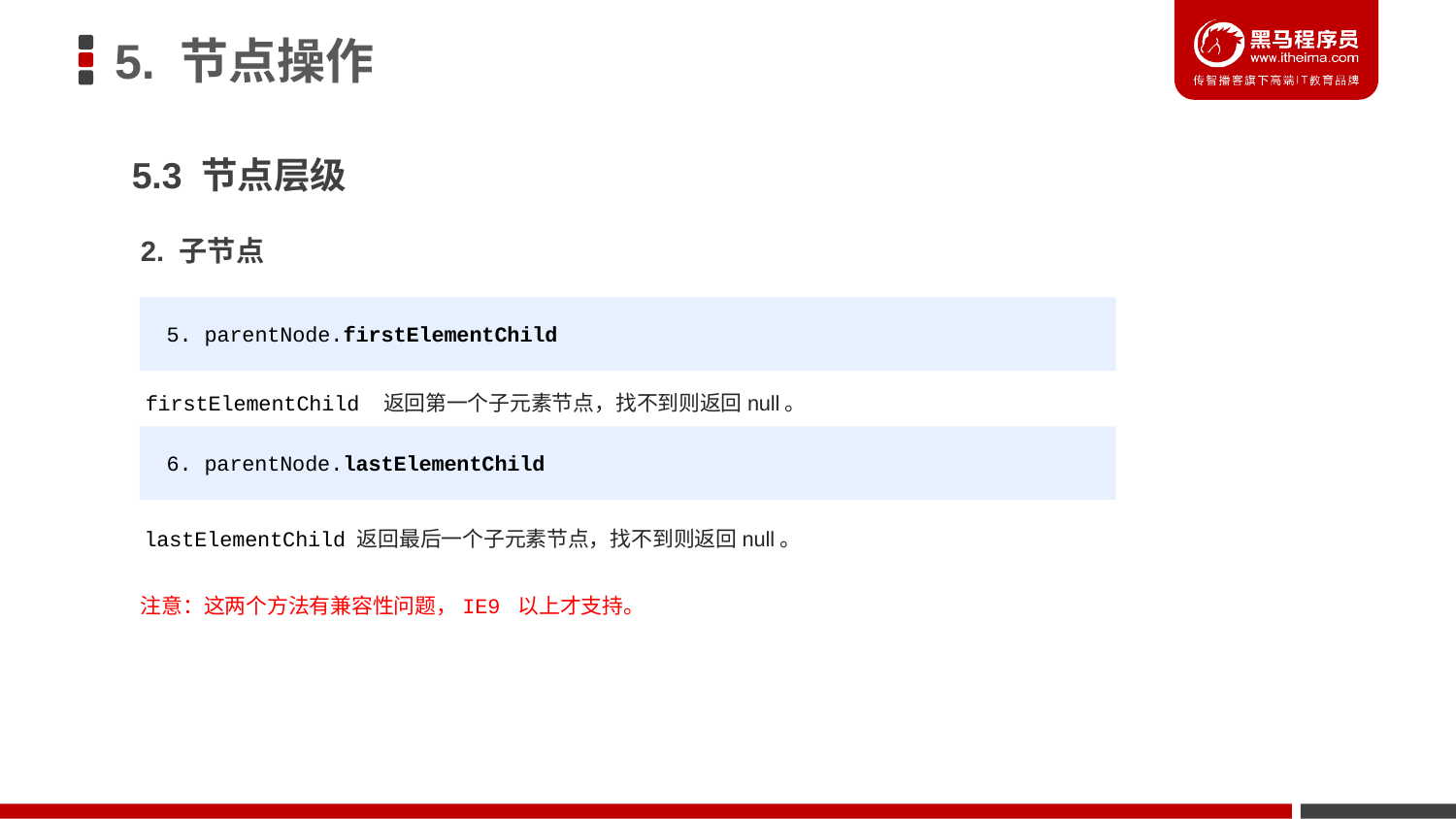

# 5. 节点操作
5.3 节点层级
2. 子节点
 5. parentNode.firstElementChild
firstElementChild  返回第一个子元素节点，找不到则返回null。
 6. parentNode.lastElementChild
lastElementChild 返回最后一个子元素节点，找不到则返回null。
注意：这两个方法有兼容性问题，IE9 以上才支持。